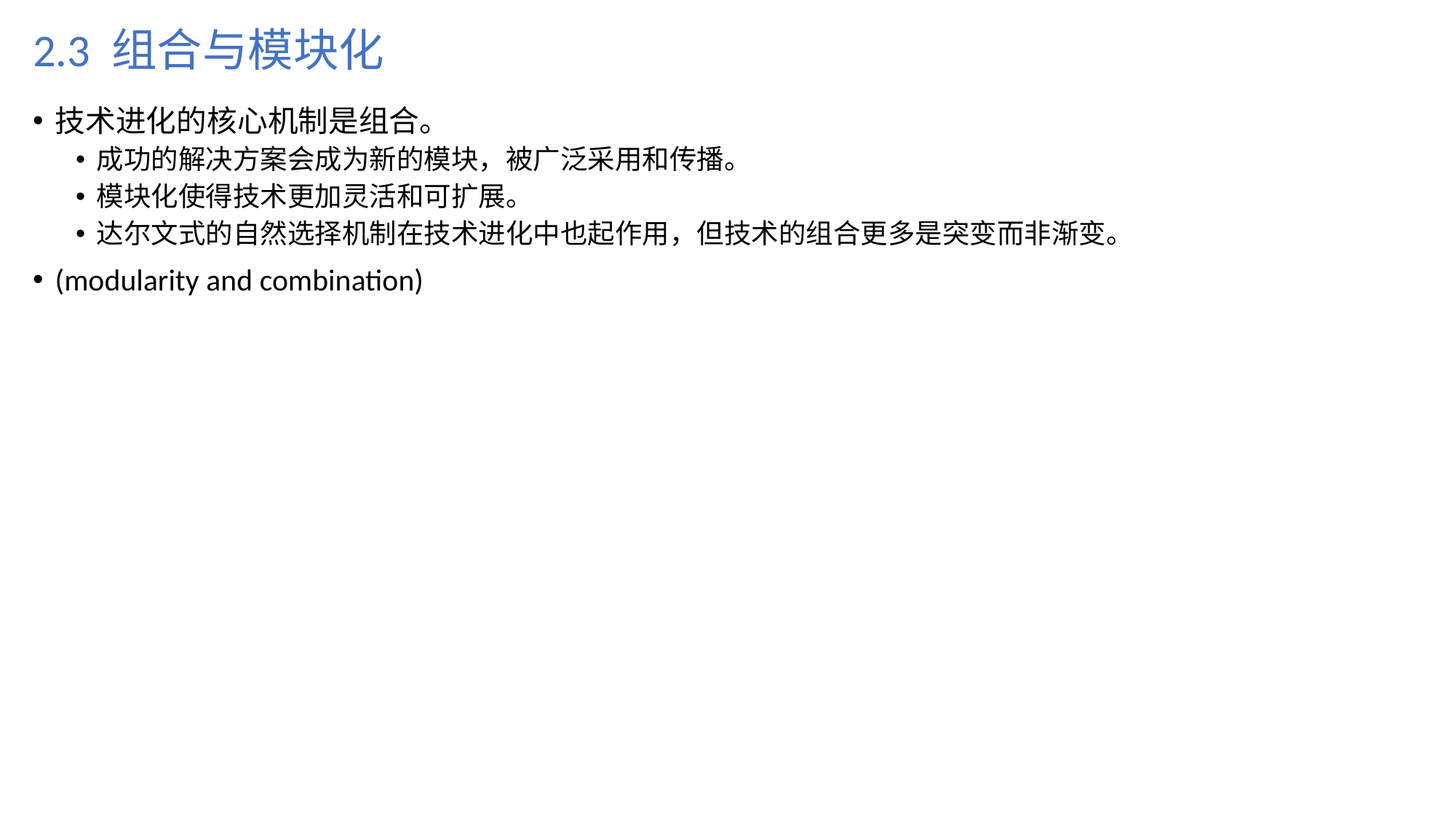

# 2.3 组合与模块化
技术进化的核心机制是组合。
成功的解决方案会成为新的模块，被广泛采用和传播。
模块化使得技术更加灵活和可扩展。
达尔文式的自然选择机制在技术进化中也起作用，但技术的组合更多是突变而非渐变。
(modularity and combination)